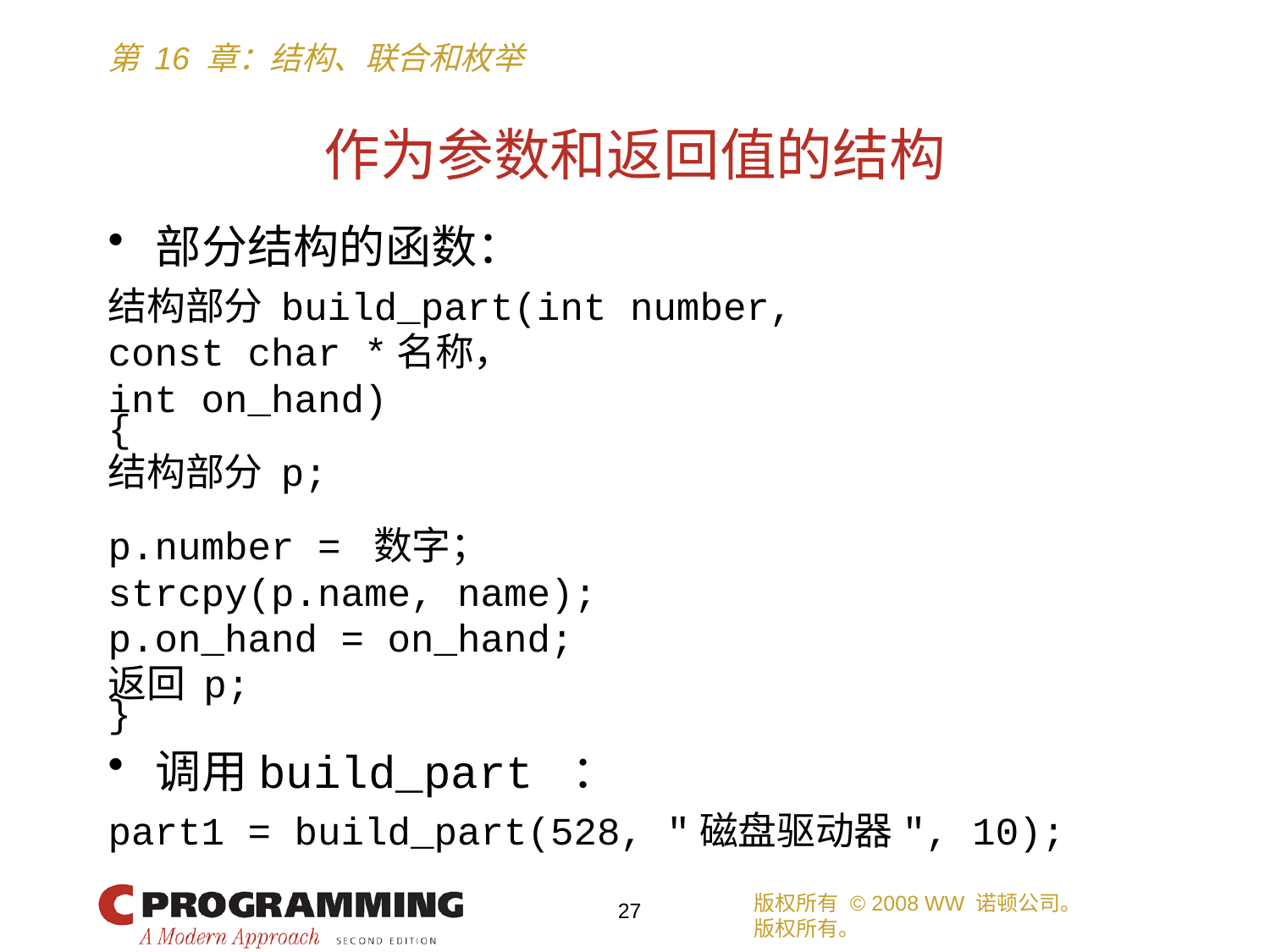

# 作为参数和返回值的结构
部分结构的函数：
结构部分 build_part(int number,
const char *名称，
int on_hand)
{
结构部分 p;

p.number = 数字；
strcpy(p.name, name);
p.on_hand = on_hand;
返回 p;
}
调用build_part ：
part1 = build_part(528, "磁盘驱动器", 10);
版权所有 © 2008 WW 诺顿公司。
版权所有。
27